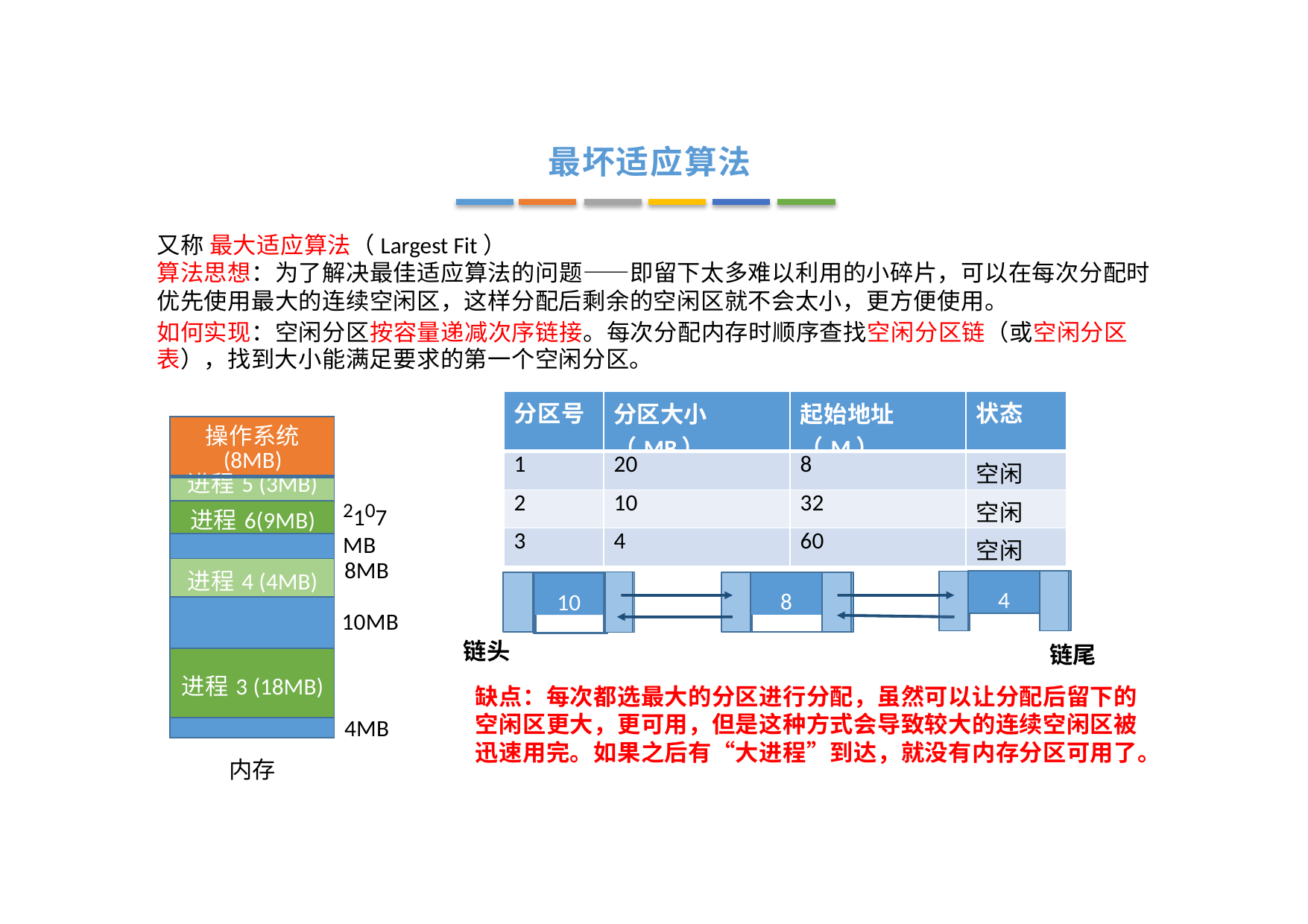

# 最坏适应算法

又称最大适应算法（Largest Fit）
算法思想：为了解决最佳适应算法的问题——即留下太多难以利用的小碎片，可以在每次分配时 优先使用最大的连续空闲区，这样分配后剩余的空闲区就不会太小，更方便使用。
如何实现：空闲分区按容量递减次序链接。每次分配内存时顺序查找空闲分区链（或空闲分区 表），找到大小能满足要求的第一个空闲分区。
| 分区号 | 分区大小（MB） | 起始地址（M） | 状态 |
| --- | --- | --- | --- |
| 1 | 20 | 8 | 空闲 |
| 2 | 10 | 32 | 空闲 |
| 3 | 4 | 60 | 空闲 |
| 操作系统 (8MB) |
| --- |
| 进程5 (3MB) |
| 进程6(9MB) |
|  |
| 进程4 (4MB) |
|  |
| 进程3 (18MB) |
|  |
2107MB
8MB
4

8
10
4
20
20
10
8
17
17

10MB

链头
链尾
缺点：每次都选最大的分区进行分配，虽然可以让分配后留下的 空闲区更大，更可用，但是这种方式会导致较大的连续空闲区被 迅速用完。如果之后有“大进程”到达，就没有内存分区可用了。
4MB
内存